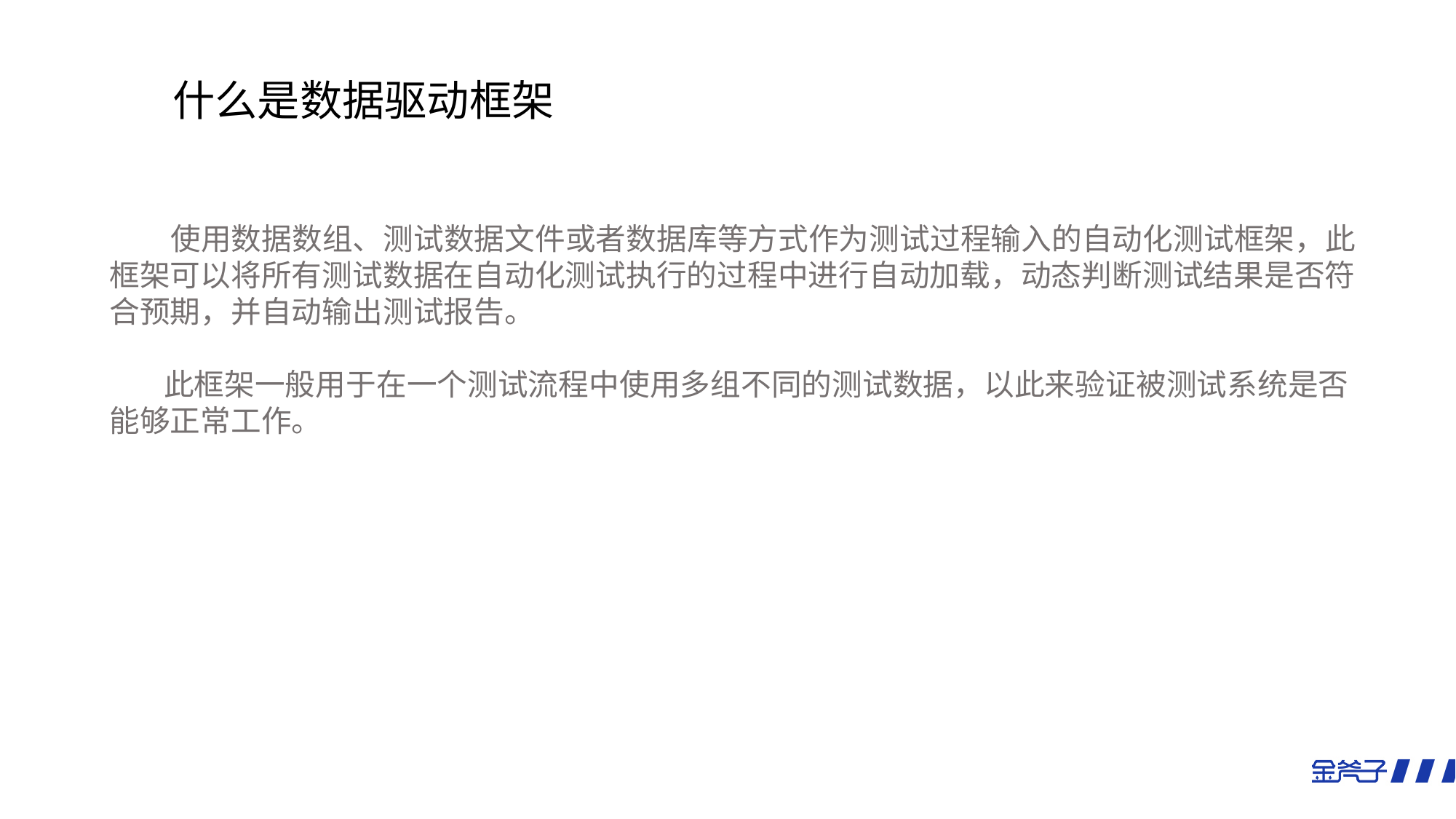

什么是数据驱动框架
        使用数据数组、测试数据文件或者数据库等方式作为测试过程输入的自动化测试框架，此框架可以将所有测试数据在自动化测试执行的过程中进行自动加载，动态判断测试结果是否符合预期，并自动输出测试报告。

       此框架一般用于在一个测试流程中使用多组不同的测试数据，以此来验证被测试系统是否能够正常工作。